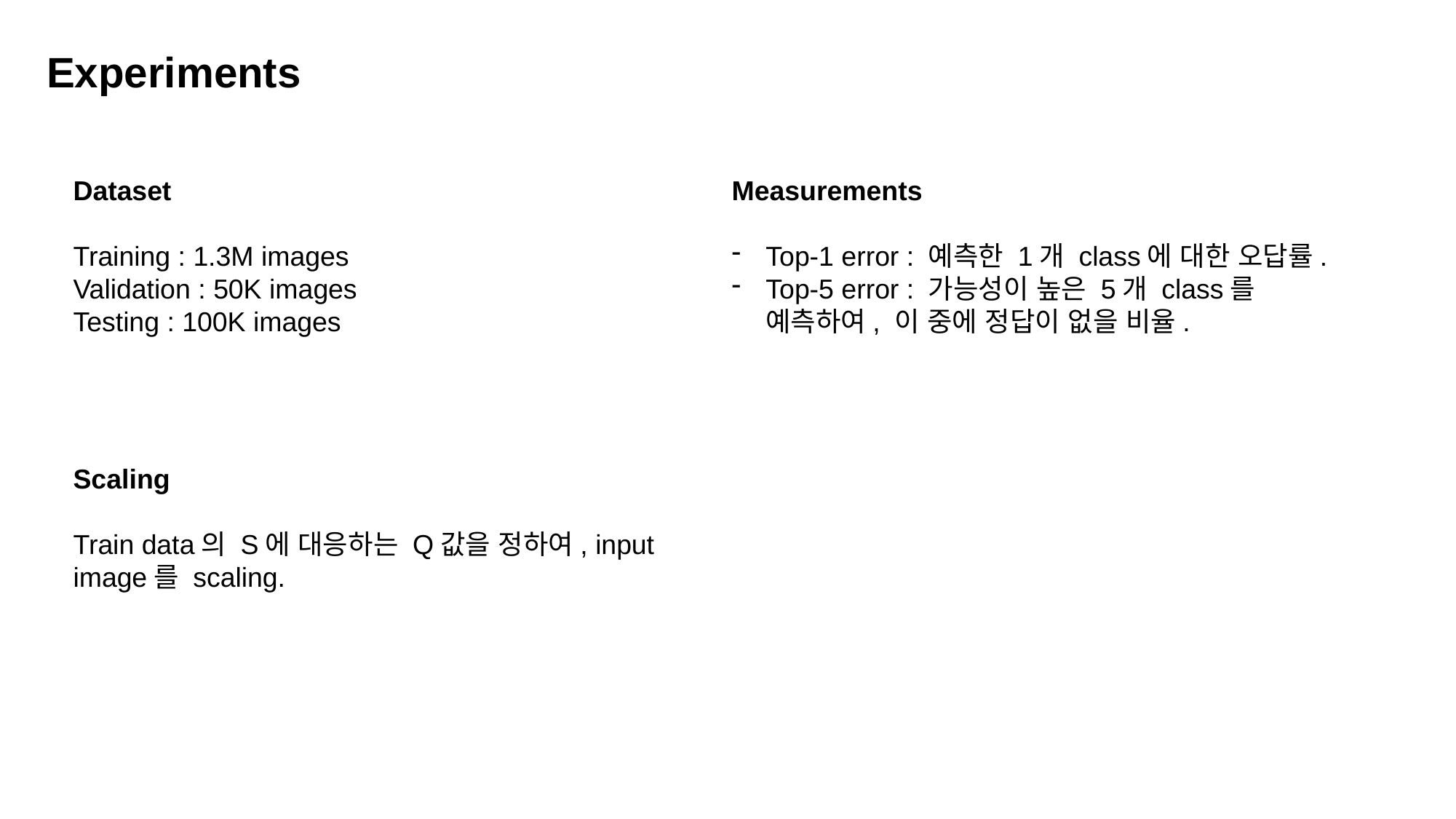

Experiments
Dataset

Training : 1.3M images
Validation : 50K images
Testing : 100K images
Measurements

Top-1 error : 예측한 1개 class에 대한 오답률.
Top-5 error : 가능성이 높은 5개 class를 예측하여, 이 중에 정답이 없을 비율.
Scaling

Train data의 S에 대응하는 Q값을 정하여, input image를 scaling.